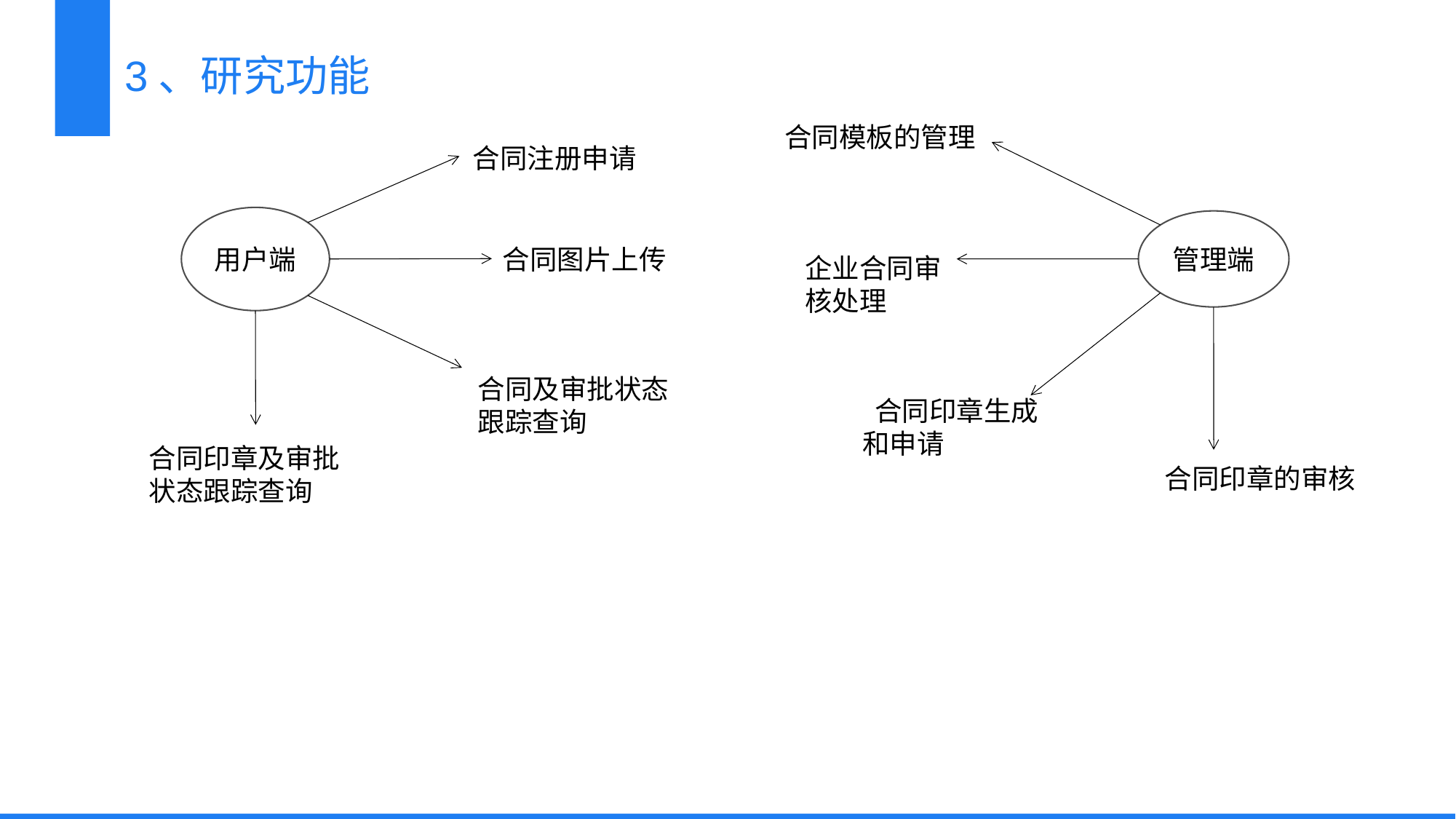

3、研究功能
合同模板的管理
合同注册申请
用户端
管理端
合同图片上传
企业合同审核处理
合同及审批状态
跟踪查询
 合同印章生成和申请
合同印章及审批状态跟踪查询
合同印章的审核